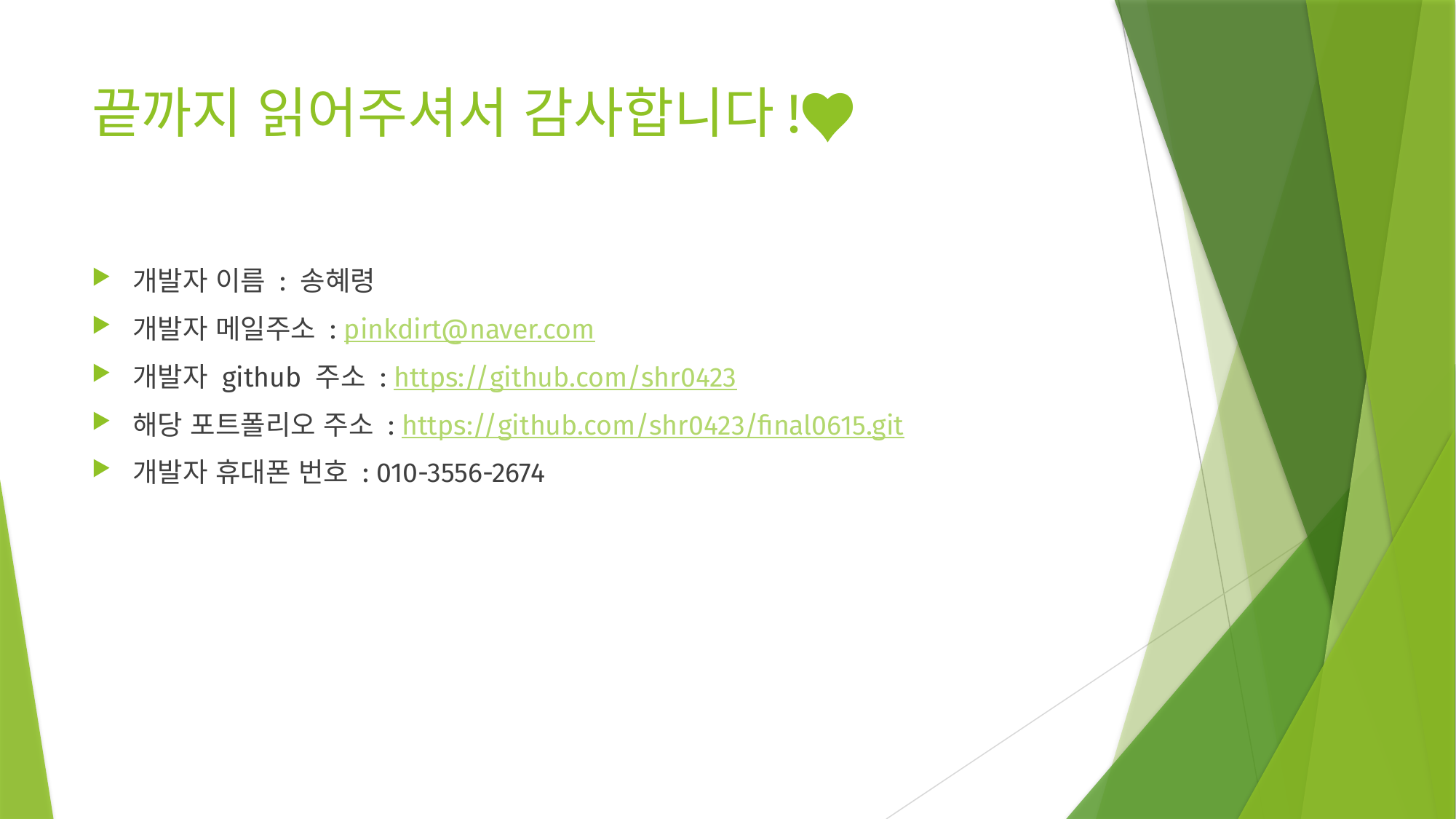

# 끝까지 읽어주셔서 감사합니다!♥
개발자 이름 : 송혜령
개발자 메일주소 : pinkdirt@naver.com
개발자 github 주소 : https://github.com/shr0423
해당 포트폴리오 주소 : https://github.com/shr0423/final0615.git
개발자 휴대폰 번호 : 010-3556-2674